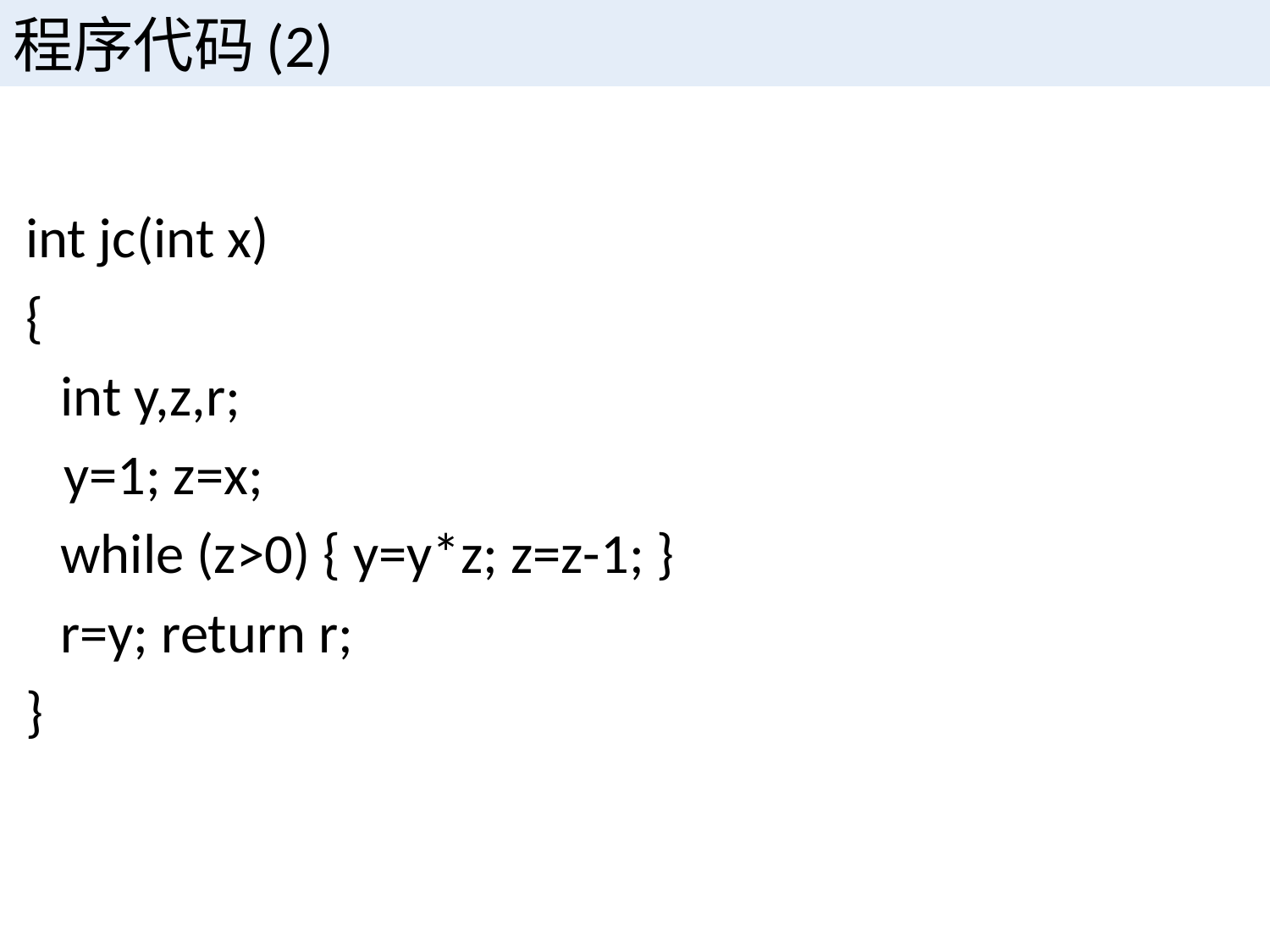

# 程序代码(2)

 int jc(int x)
 {
	int y,z,r;
    y=1; z=x;
	while (z>0) { y=y*z; z=z-1; }
	r=y; return r;
 }